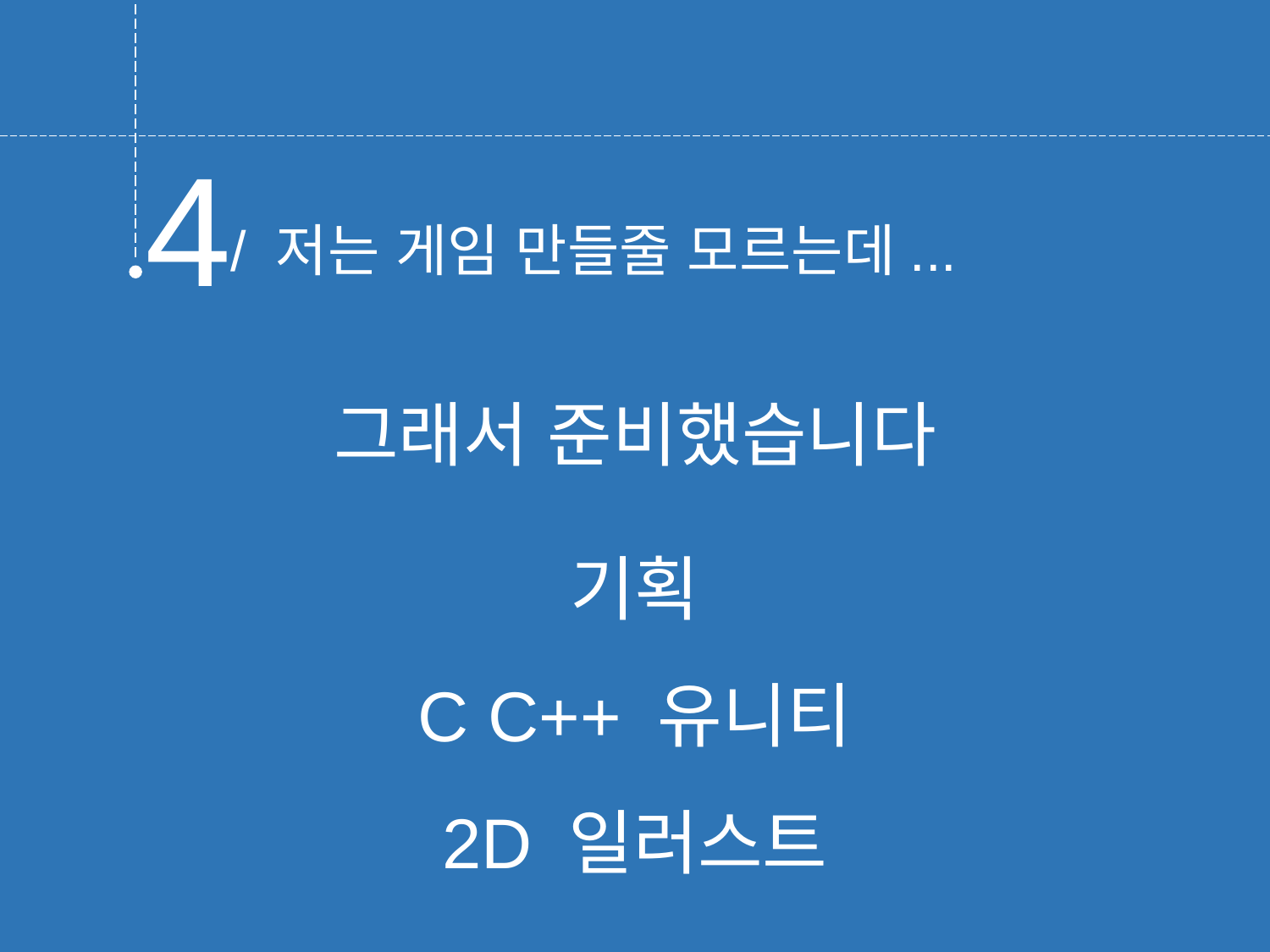

4
 / 저는 게임 만들줄 모르는데...

그래서 준비했습니다
기획
C C++ 유니티
2D 일러스트